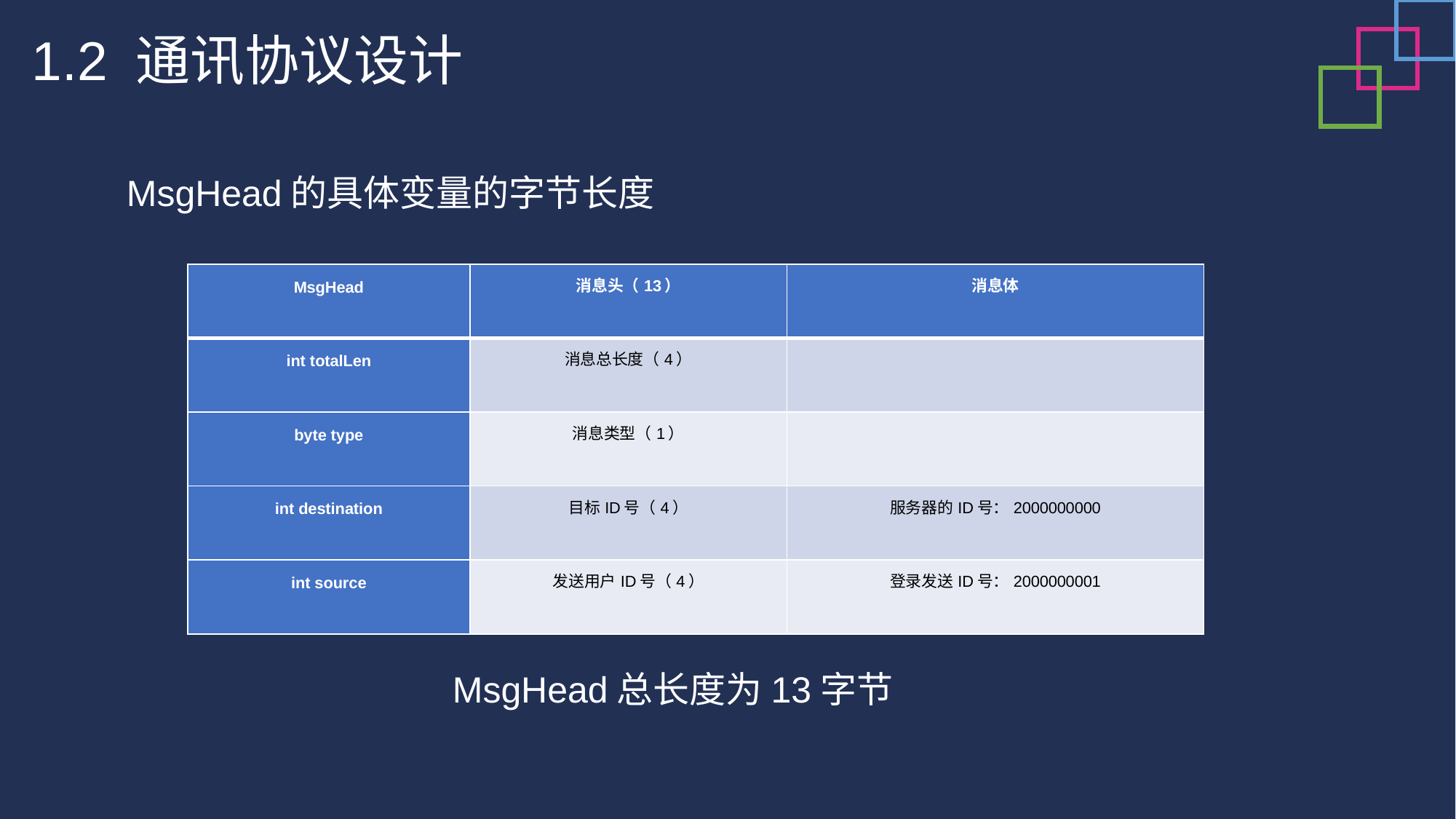

1.2 通讯协议设计
MsgHead的具体变量的字节长度

| MsgHead | 消息头（13） | 消息体 |
| --- | --- | --- |
| int totalLen | 消息总长度（4） |  |
| byte type | 消息类型（1） |  |
| int destination | 目标ID号（4） | 服务器的ID号：2000000000 |
| int source | 发送用户ID号（4） | 登录发送ID号：2000000001 |
MsgHead总长度为13字节